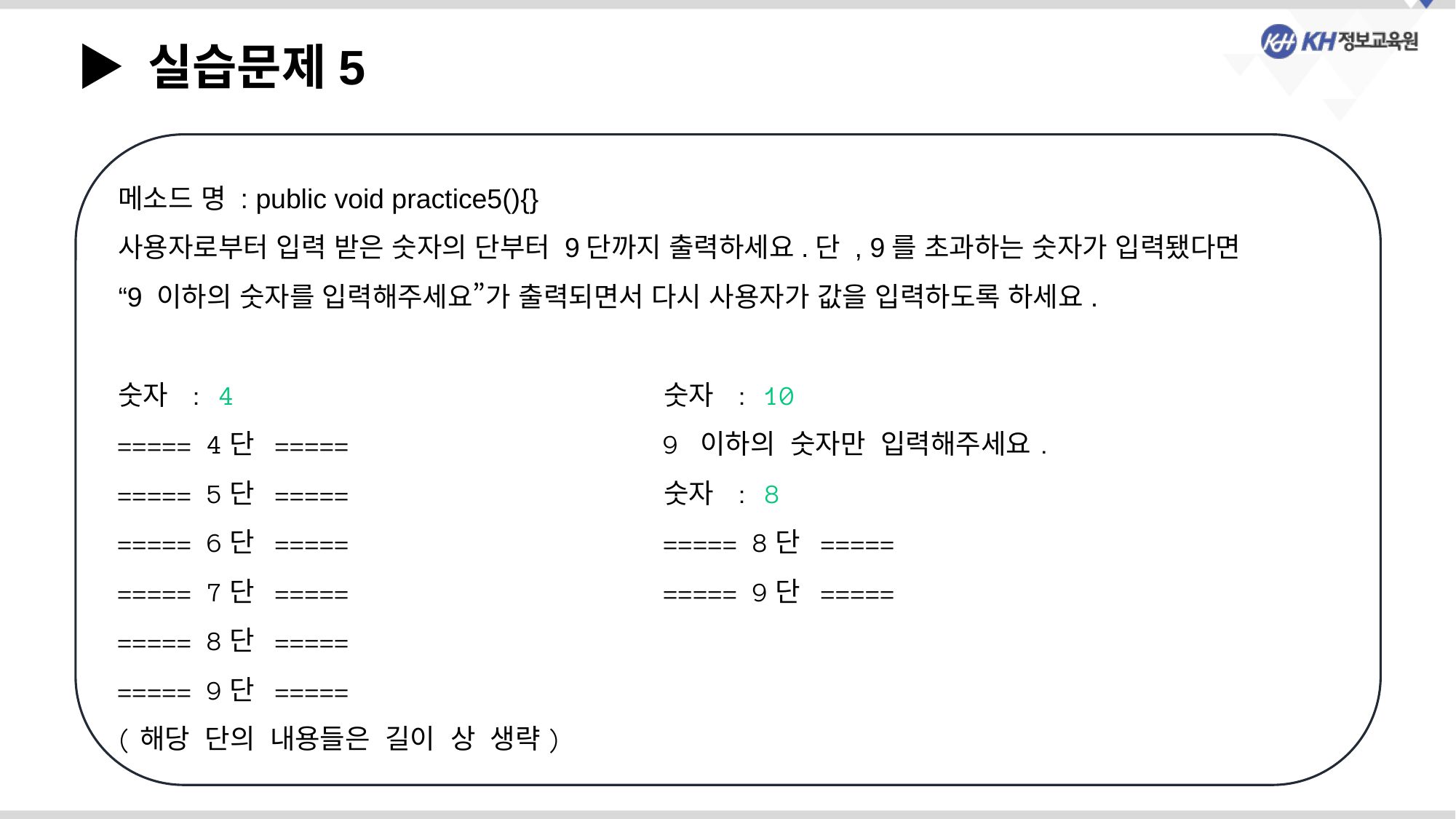

▶ 실습문제5
메소드 명 : public void practice5(){}
사용자로부터 입력 받은 숫자의 단부터 9단까지 출력하세요.단 , 9를 초과하는 숫자가 입력됐다면
“9 이하의 숫자를 입력해주세요”가 출력되면서 다시 사용자가 값을 입력하도록 하세요.

숫자 : 4				숫자 : 10
===== 4단 ===== 			9 이하의 숫자만 입력해주세요.
===== 5단 ===== 			숫자 : 8
===== 6단 ===== 			===== 8단 =====
===== 7단 ===== 			===== 9단 =====
===== 8단 =====
===== 9단 =====
(해당 단의 내용들은 길이 상 생략)